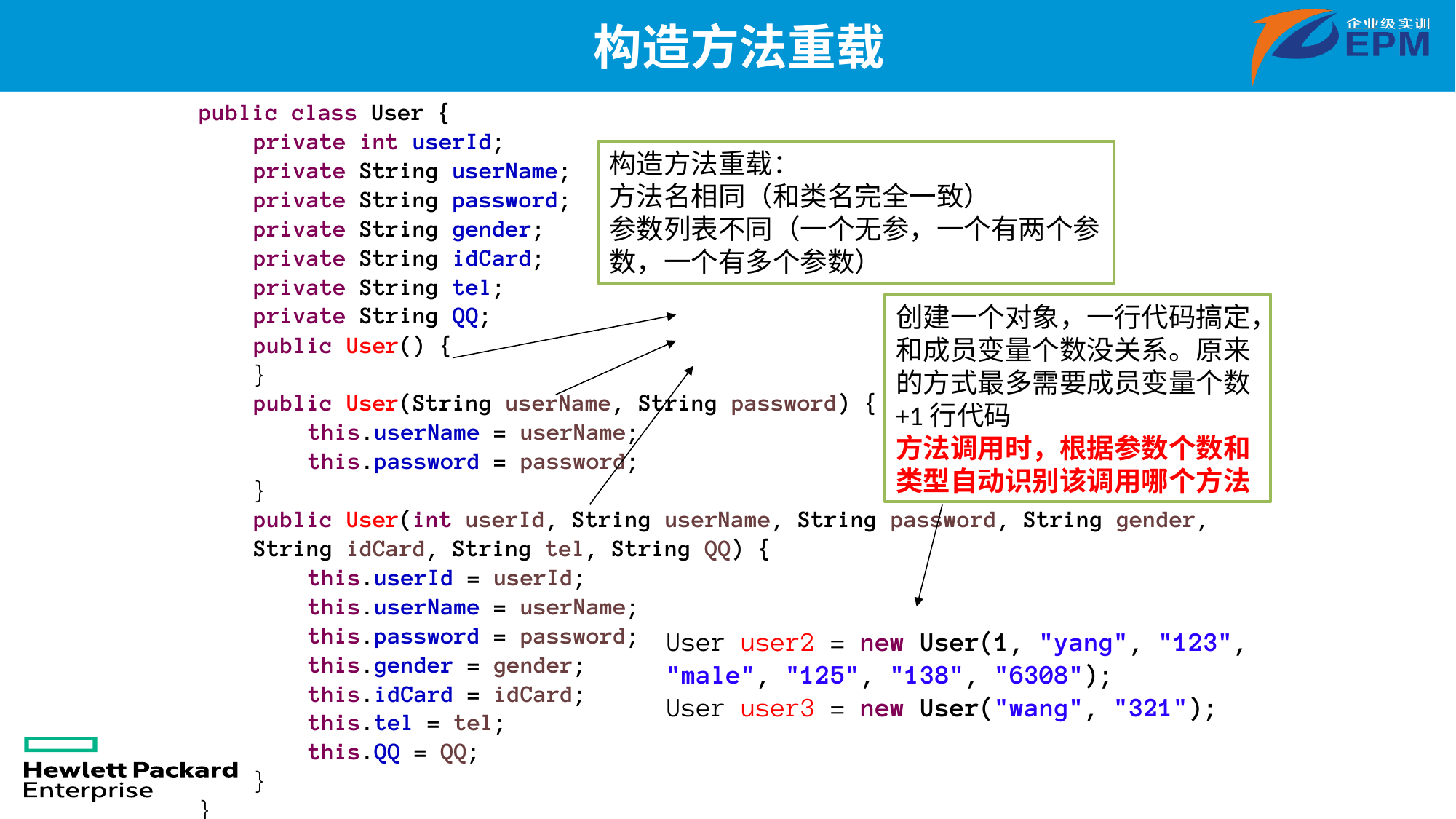

# 构造方法重载
public class User {
private int userId;
private String userName;
private String password;
private String gender;
private String idCard;
private String tel;
private String QQ;
public User() {
}
public User(String userName, String password) {
this.userName = userName;
this.password = password;
}
public User(int userId, String userName, String password, String gender, String idCard, String tel, String QQ) {
this.userId = userId;
this.userName = userName;
this.password = password;
this.gender = gender;
this.idCard = idCard;
this.tel = tel;
this.QQ = QQ;
}
}
构造方法重载：
方法名相同（和类名完全一致）
参数列表不同（一个无参，一个有两个参数，一个有多个参数）
创建一个对象，一行代码搞定，和成员变量个数没关系。原来的方式最多需要成员变量个数+1行代码
方法调用时，根据参数个数和类型自动识别该调用哪个方法
User user2 = new User(1, "yang", "123", "male", "125", "138", "6308");
User user3 = new User("wang", "321");